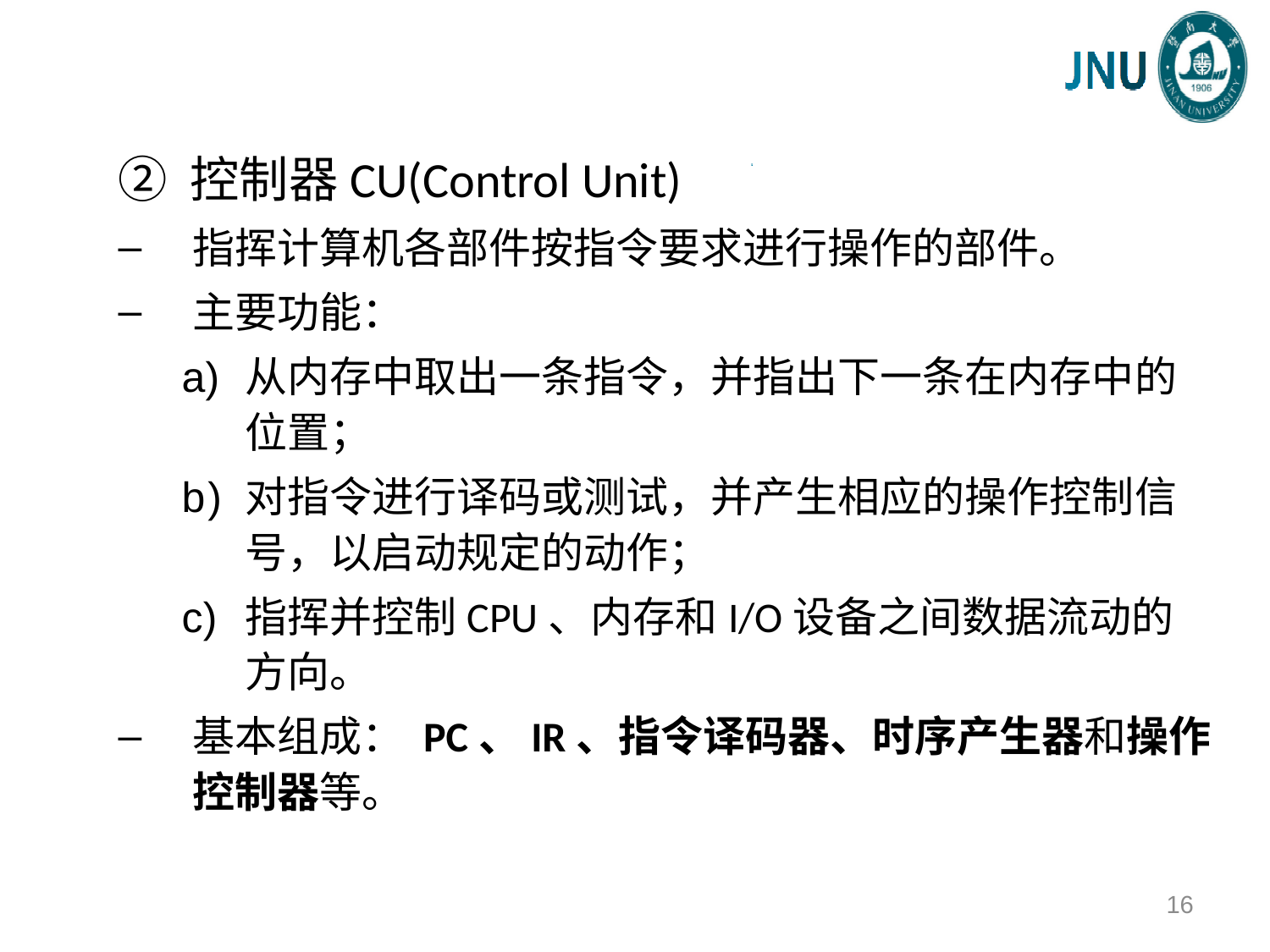

② 控制器CU(Control Unit)
指挥计算机各部件按指令要求进行操作的部件。
主要功能：
从内存中取出一条指令，并指出下一条在内存中的位置；
对指令进行译码或测试，并产生相应的操作控制信号，以启动规定的动作；
指挥并控制CPU、内存和I/O设备之间数据流动的方向。
基本组成： PC、IR、指令译码器、时序产生器和操作控制器等。
16